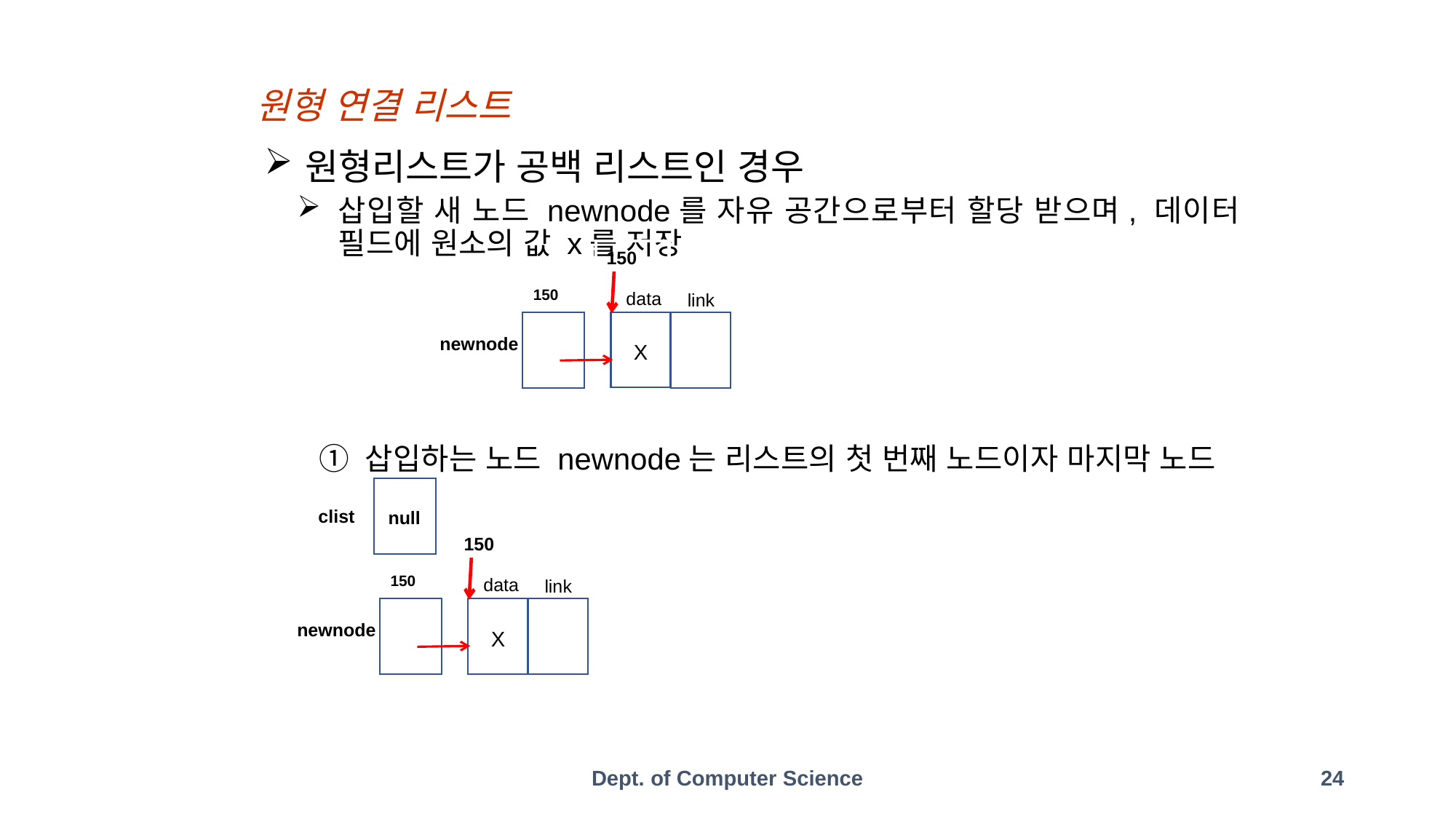

원형 연결 리스트
원형리스트가 공백 리스트인 경우
삽입할 새 노드 newnode를 자유 공간으로부터 할당 받으며, 데이터 필드에 원소의 값 x를 저장

① 삽입하는 노드 newnode는 리스트의 첫 번째 노드이자 마지막 노드

150
150
data
link

newnode
X

clist
null
150
150
data
link

newnode
X
Dept. of Computer Science
24